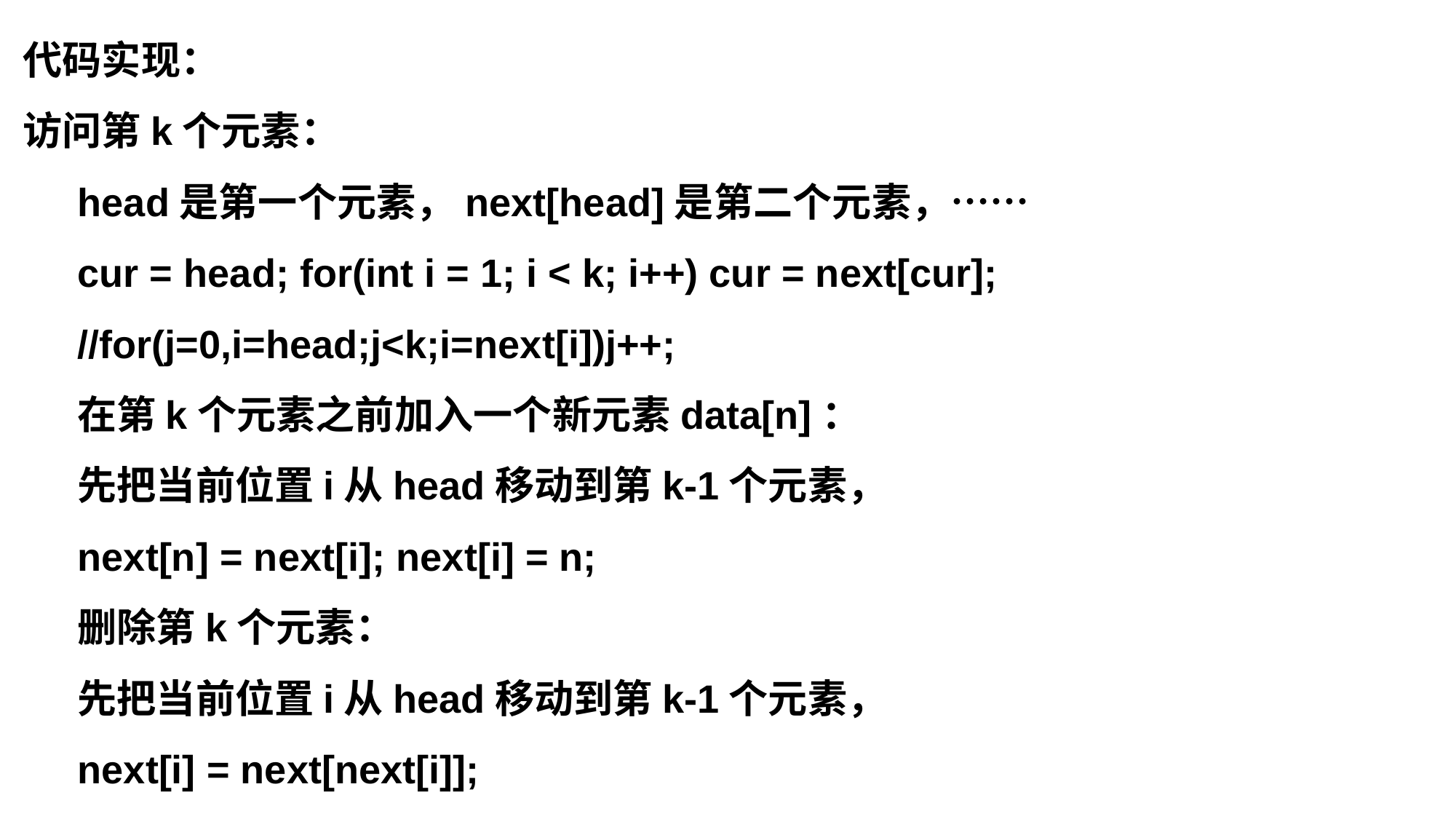

代码实现：
访问第k个元素：
head是第一个元素，next[head]是第二个元素，……
cur = head; for(int i = 1; i < k; i++) cur = next[cur];
//for(j=0,i=head;j<k;i=next[i])j++;
在第k个元素之前加入一个新元素data[n]：
先把当前位置i从head移动到第k-1个元素，
next[n] = next[i]; next[i] = n;
删除第k个元素：
先把当前位置i从head移动到第k-1个元素，
next[i] = next[next[i]];